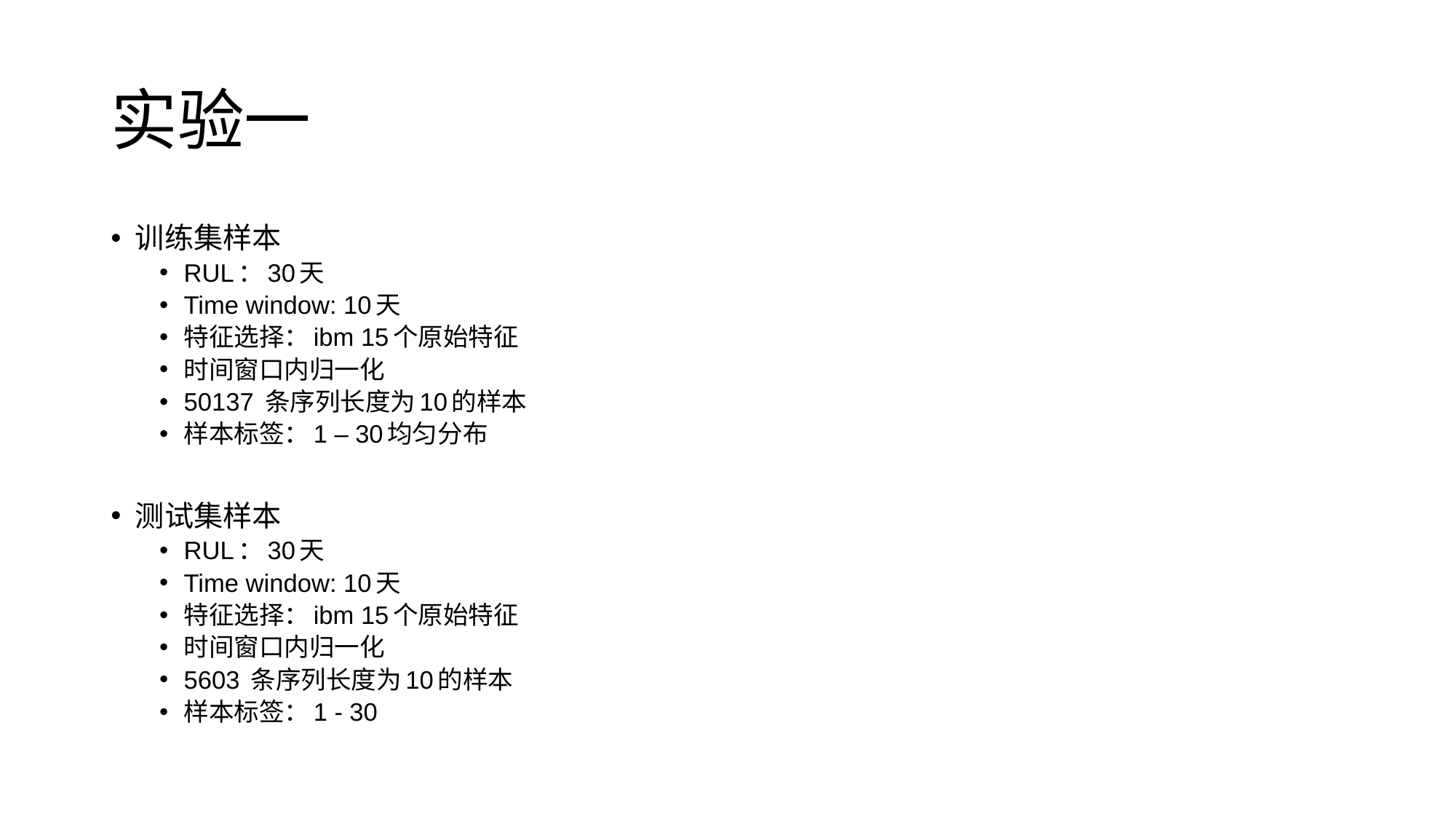

# 实验一
训练集样本
RUL：30天
Time window: 10天
特征选择：ibm 15个原始特征
时间窗口内归一化
50137 条序列长度为10的样本
样本标签：1 – 30均匀分布

测试集样本
RUL：30天
Time window: 10天
特征选择：ibm 15个原始特征
时间窗口内归一化
5603 条序列长度为10的样本
样本标签：1 - 30